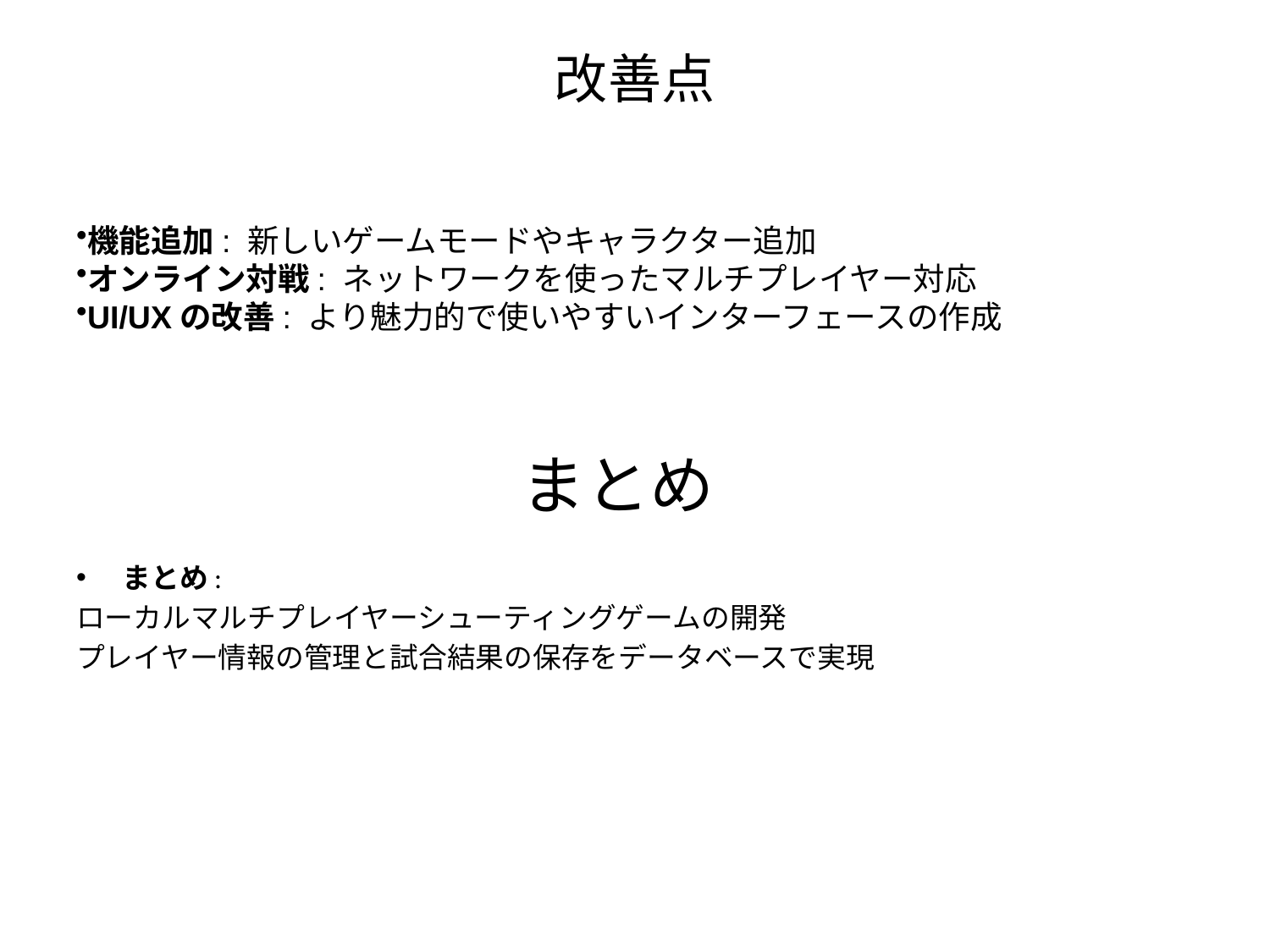

# 改善点
機能追加: 新しいゲームモードやキャラクター追加
オンライン対戦: ネットワークを使ったマルチプレイヤー対応
UI/UXの改善: より魅力的で使いやすいインターフェースの作成
まとめ
まとめ:
ローカルマルチプレイヤーシューティングゲームの開発
プレイヤー情報の管理と試合結果の保存をデータベースで実現